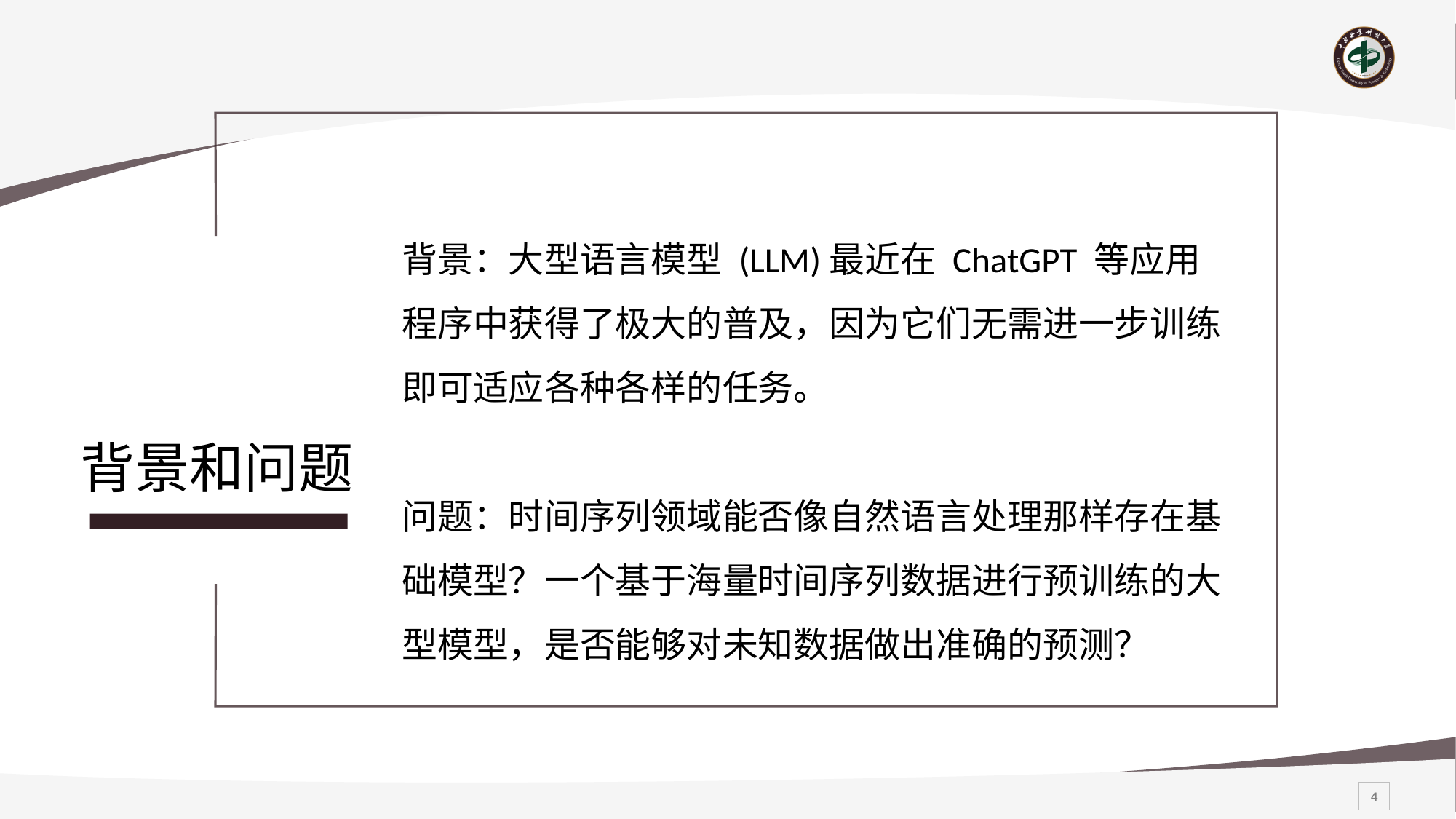

背景：大型语言模型 (LLM)最近在 ChatGPT 等应用程序中获得了极大的普及，因为它们无需进一步训练即可适应各种各样的任务。

问题：时间序列领域能否像自然语言处理那样存在基础模型？一个基于海量时间序列数据进行预训练的大型模型，是否能够对未知数据做出准确的预测？

# 背景和问题